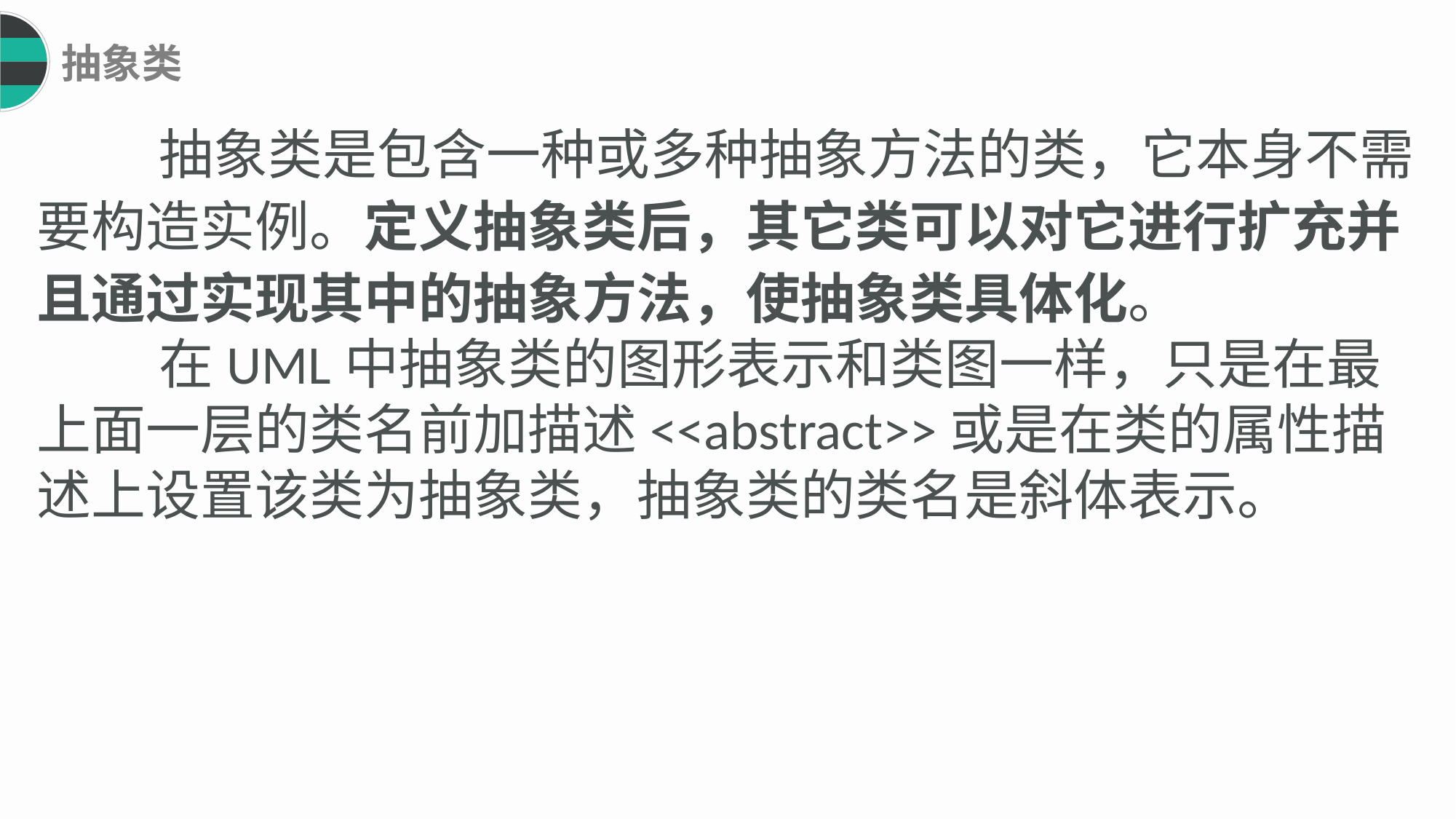

抽象类
         抽象类是包含一种或多种抽象方法的类，它本身不需要构造实例。定义抽象类后，其它类可以对它进行扩充并且通过实现其中的抽象方法，使抽象类具体化。
         在UML中抽象类的图形表示和类图一样，只是在最上面一层的类名前加描述<<abstract>>或是在类的属性描述上设置该类为抽象类，抽象类的类名是斜体表示。